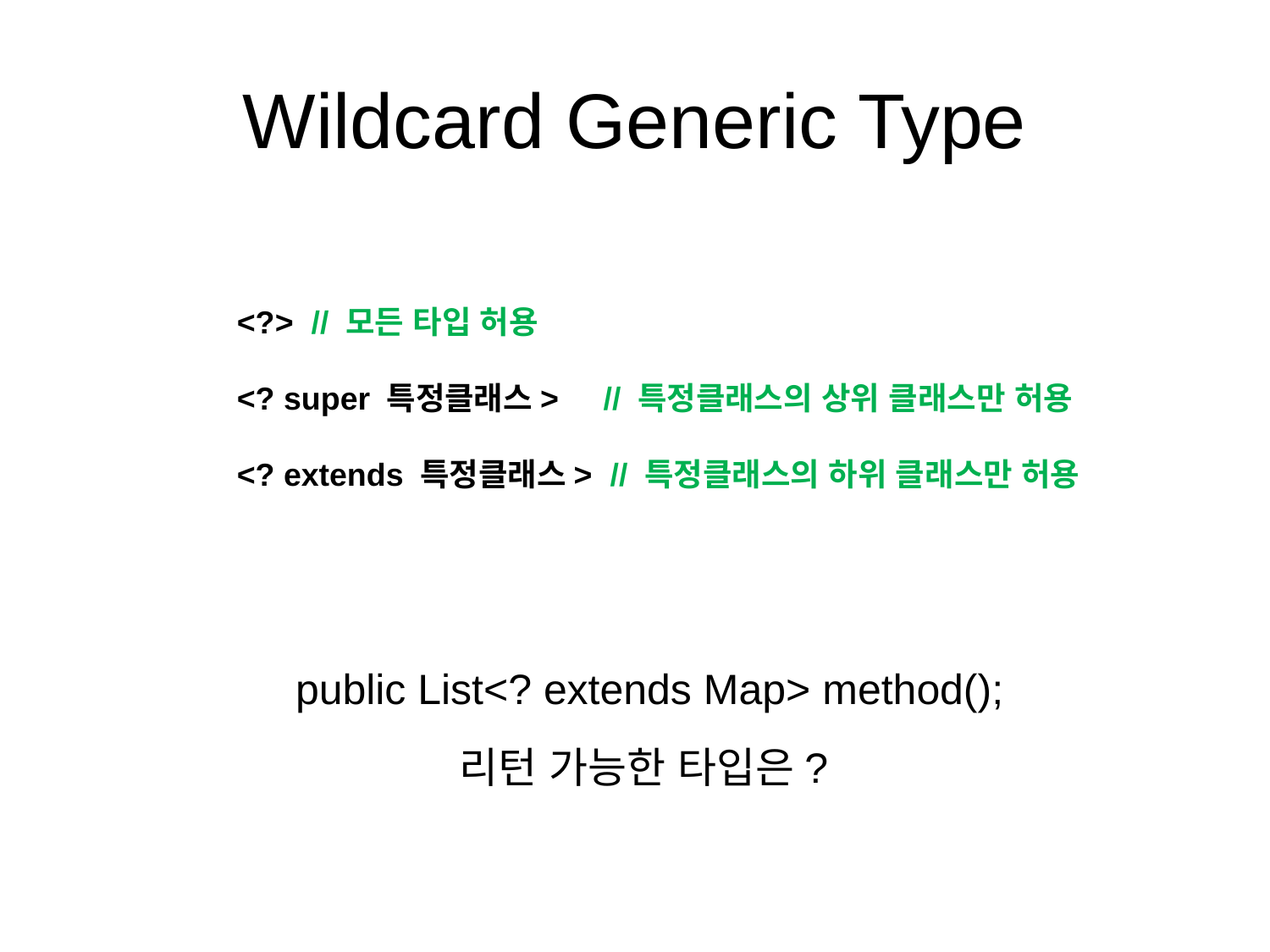

# Wildcard Generic Type
<?>  // 모든 타입 허용

<? super 특정클래스>     // 특정클래스의 상위 클래스만 허용

<? extends 특정클래스>  // 특정클래스의 하위 클래스만 허용
public List<? extends Map> method();
리턴 가능한 타입은?